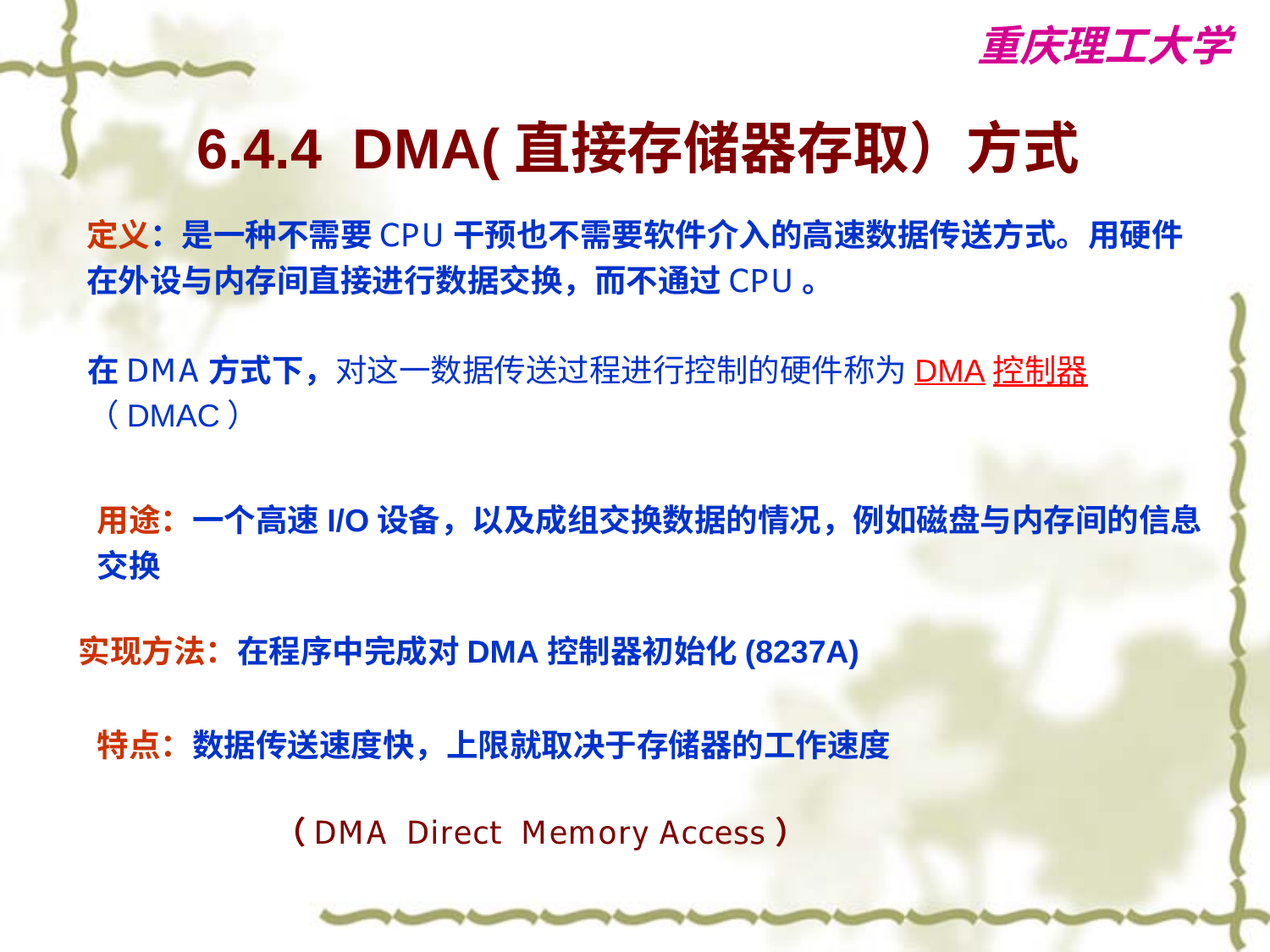

6.4.4  DMA(直接存储器存取）方式
定义：是一种不需要CPU干预也不需要软件介入的高速数据传送方式。用硬件在外设与内存间直接进行数据交换，而不通过CPU。
在DMA方式下，对这一数据传送过程进行控制的硬件称为DMA控制器（DMAC）
用途：一个高速I/O设备，以及成组交换数据的情况，例如磁盘与内存间的信息交换
实现方法：在程序中完成对DMA控制器初始化(8237A)
特点：数据传送速度快，上限就取决于存储器的工作速度
 （DMA  Direct  Memory Access）